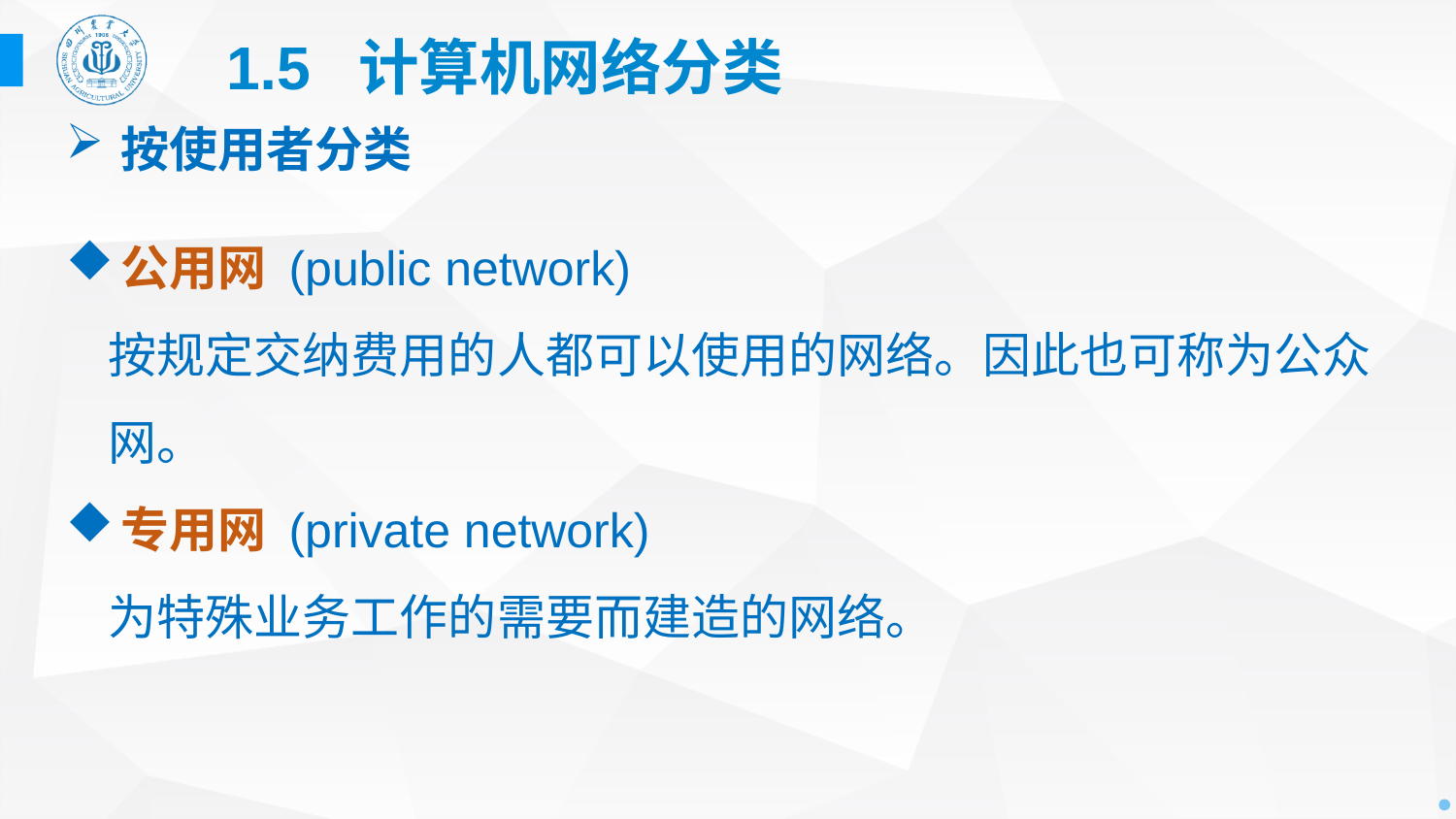

# 1.5  计算机网络分类
按使用者分类
公用网 (public network)
按规定交纳费用的人都可以使用的网络。因此也可称为公众网。
专用网 (private network)
为特殊业务工作的需要而建造的网络。